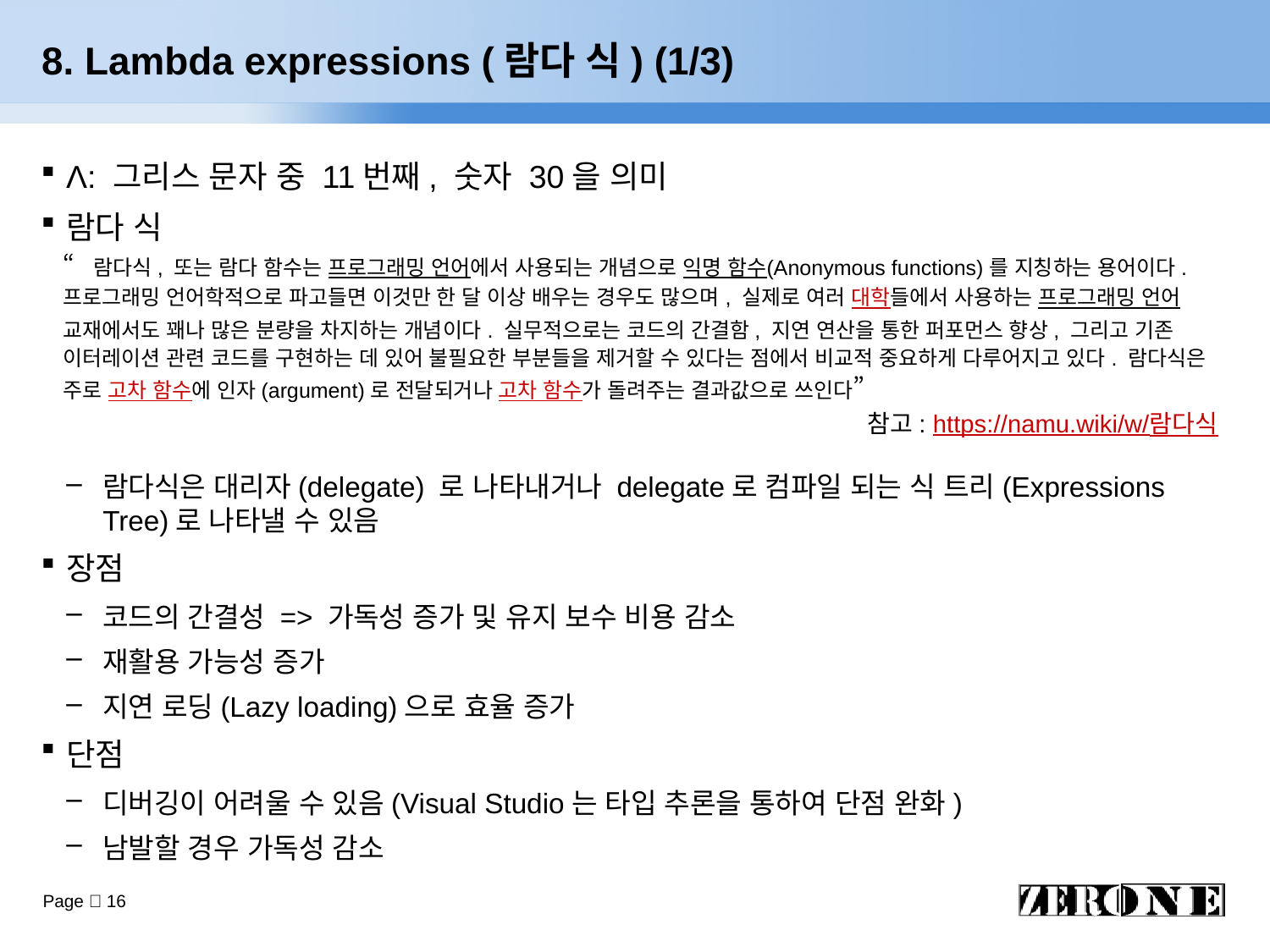

# 8. Lambda expressions (람다 식) (1/3)
Λ: 그리스 문자 중 11번째, 숫자 30을 의미
람다 식

람다식은 대리자(delegate) 로 나타내거나 delegate로 컴파일 되는 식 트리(Expressions Tree)로 나타낼 수 있음​
장점
코드의 간결성 => 가독성 증가 및 유지 보수 비용 감소
재활용 가능성 증가
지연 로딩(Lazy loading)으로 효율 증가
단점
디버깅이 어려울 수 있음(Visual Studio는 타입 추론을 통하여 단점 완화)
남발할 경우 가독성 감소
“람다식, 또는 람다 함수는 프로그래밍 언어에서 사용되는 개념으로 익명 함수(Anonymous functions)를 지칭하는 용어이다. 프로그래밍 언어학적으로 파고들면 이것만 한 달 이상 배우는 경우도 많으며, 실제로 여러 대학들에서 사용하는 프로그래밍 언어 교재에서도 꽤나 많은 분량을 차지하는 개념이다. 실무적으로는 코드의 간결함, 지연 연산을 통한 퍼포먼스 향상, 그리고 기존 이터레이션 관련 코드를 구현하는 데 있어 불필요한 부분들을 제거할 수 있다는 점에서 비교적 중요하게 다루어지고 있다. 람다식은 주로 고차 함수에 인자(argument)로 전달되거나 고차 함수가 돌려주는 결과값으로 쓰인다”
참고: https://namu.wiki/w/람다식